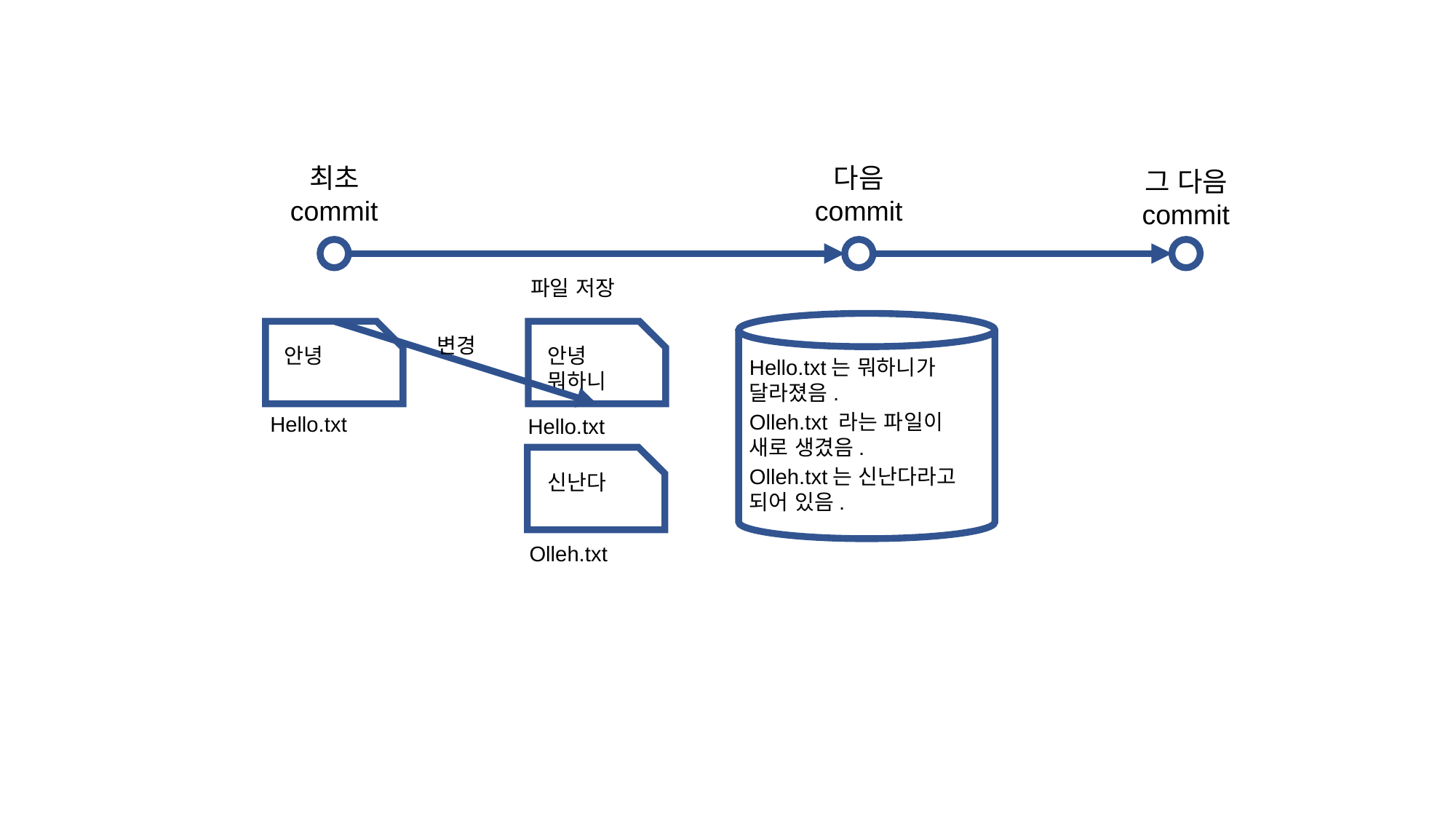

최초 commit
다음 commit
그 다음 commit

파일 저장
Hello.txt는 뭐하니가 달라졌음.

Olleh.txt 라는 파일이 새로 생겼음.

Olleh.txt는 신난다라고 되어 있음.

변경
안녕
안녕
뭐하니
Hello.txt
Hello.txt

신난다
Olleh.txt